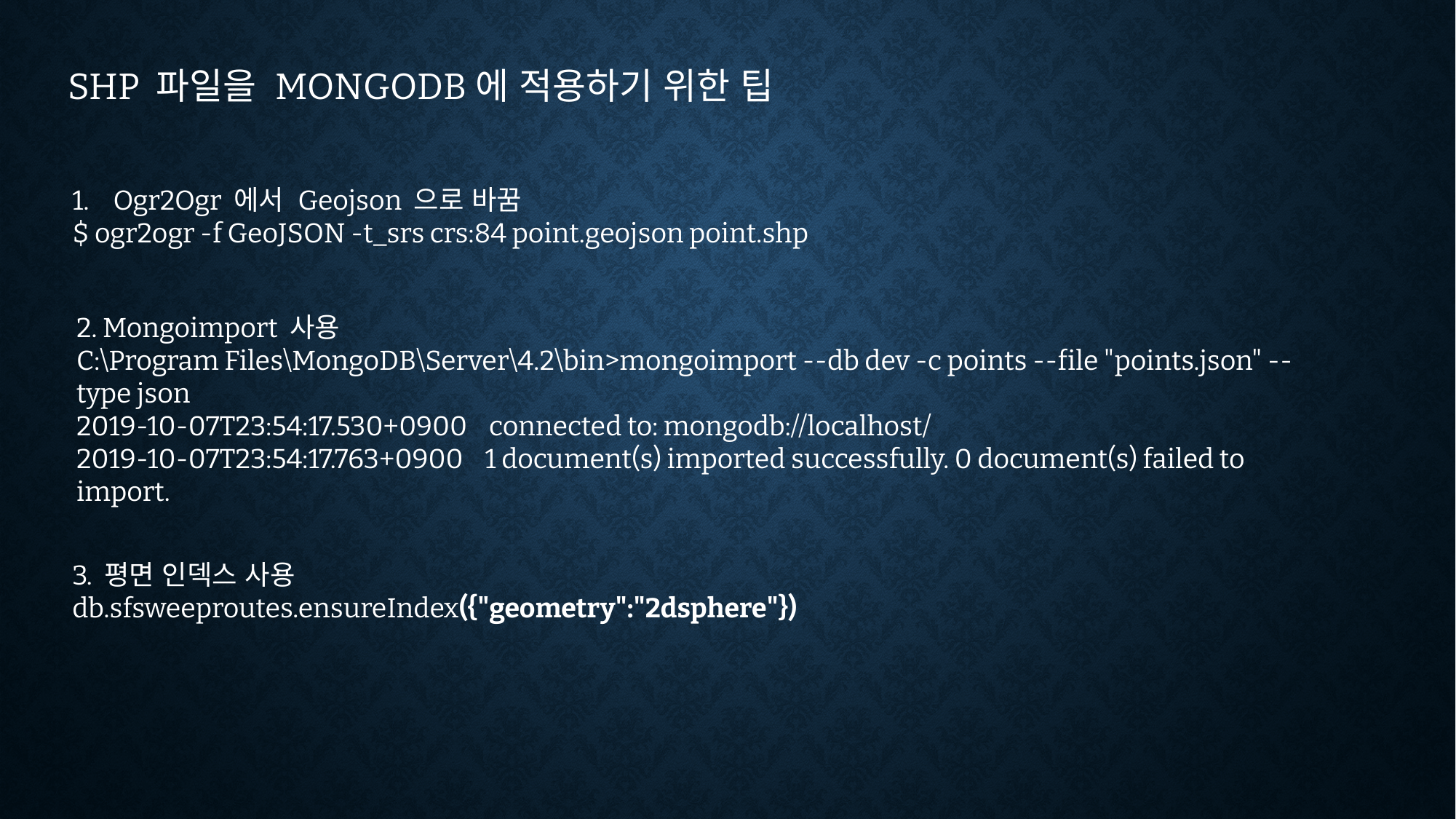

SHP 파일을 MONGODB에 적용하기 위한 팁
Ogr2Ogr 에서 Geojson 으로 바꿈
$ ogr2ogr -f GeoJSON -t_srs crs:84 point.geojson point.shp
2. Mongoimport 사용
C:\Program Files\MongoDB\Server\4.2\bin>mongoimport --db dev -c points --file "points.json" --type json
2019-10-07T23:54:17.530+0900    connected to: mongodb://localhost/
2019-10-07T23:54:17.763+0900    1 document(s) imported successfully. 0 document(s) failed to import.
3. 평면 인덱스 사용
db.sfsweeproutes.ensureIndex({"geometry":"2dsphere"})